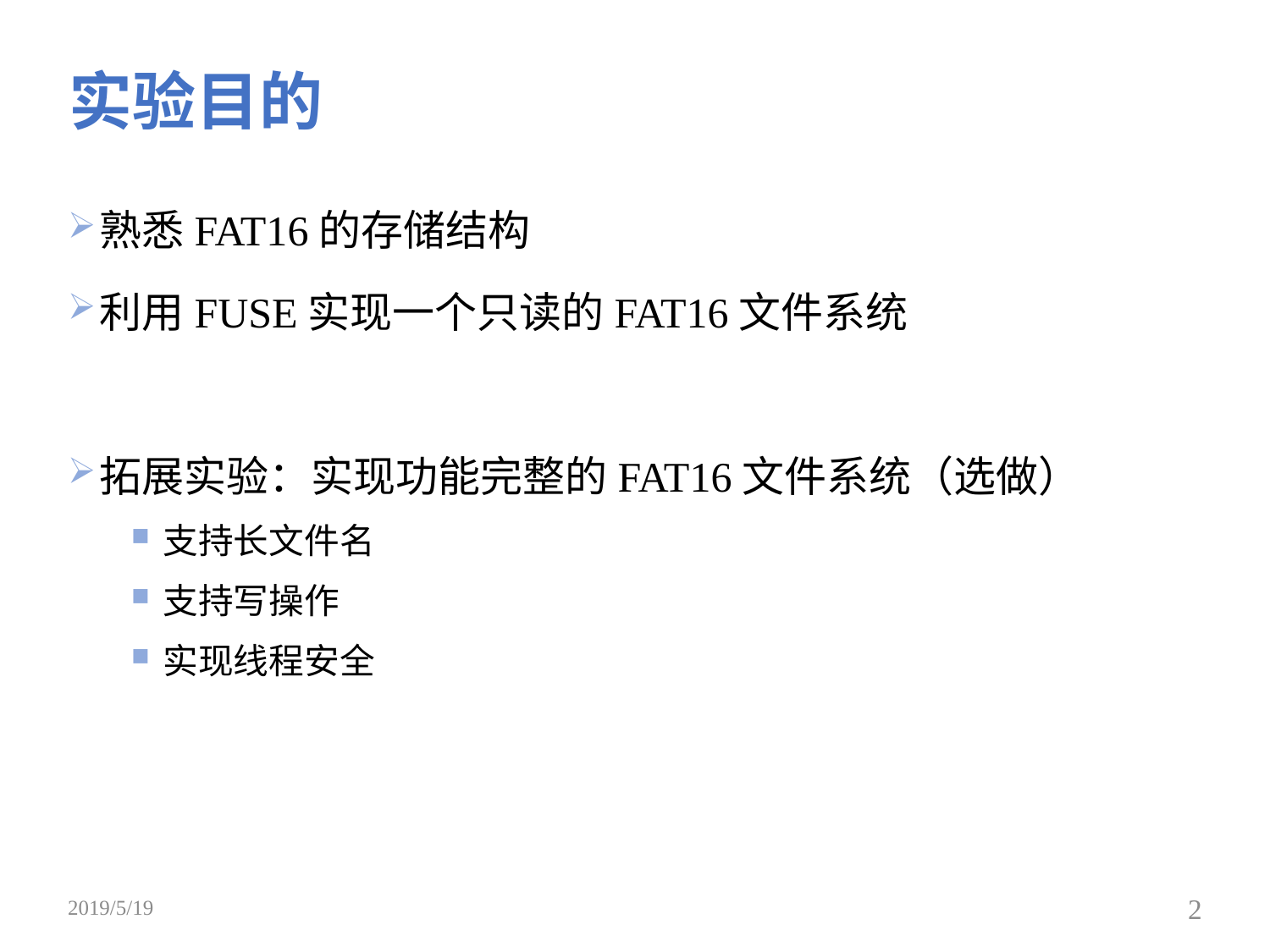

# 实验目的
熟悉FAT16的存储结构
利用FUSE实现一个只读的FAT16文件系统

拓展实验：实现功能完整的FAT16文件系统（选做）
支持长文件名
支持写操作
实现线程安全
2019/5/19
2